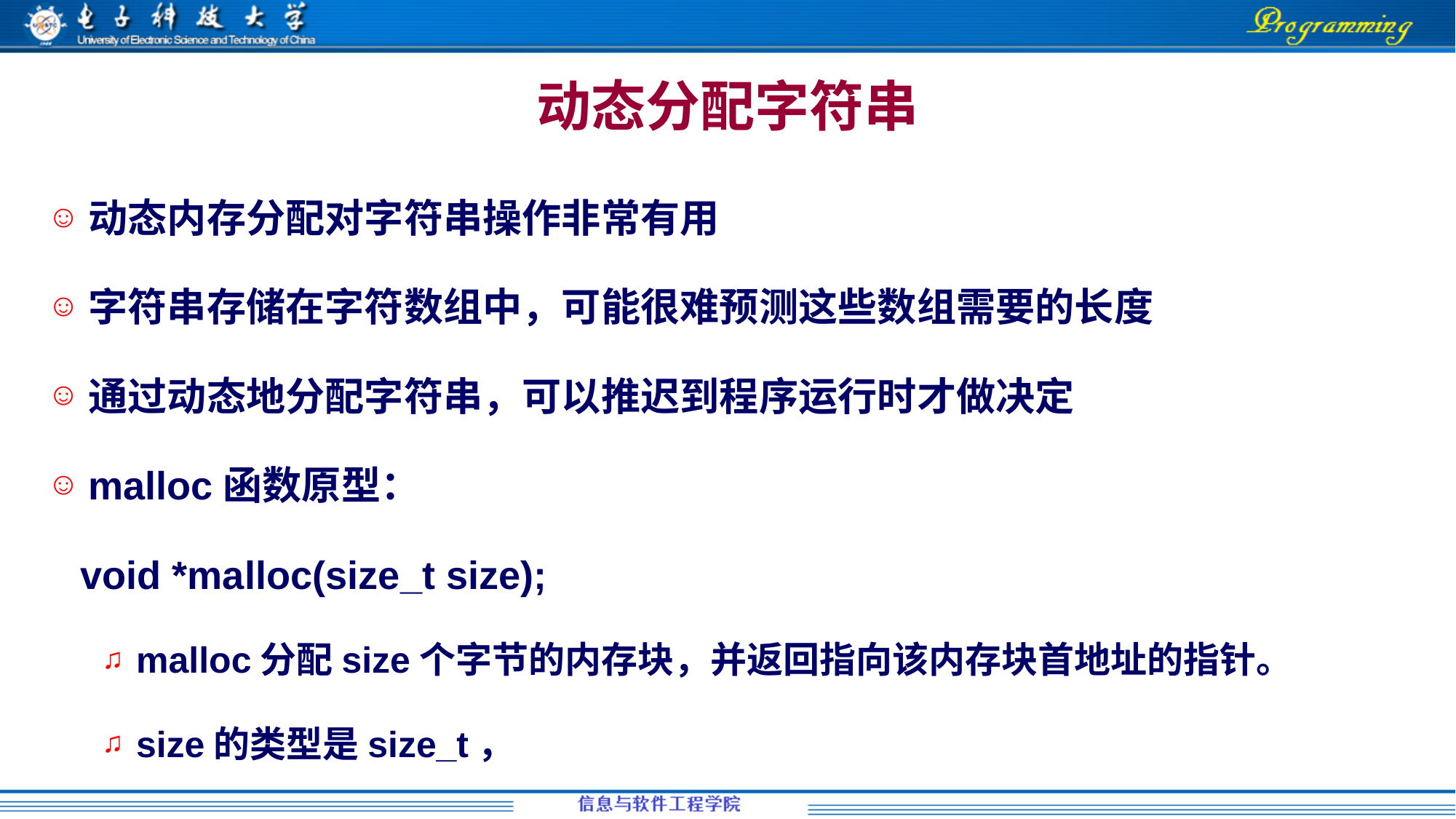

# 动态分配字符串
动态内存分配对字符串操作非常有用
字符串存储在字符数组中，可能很难预测这些数组需要的长度
通过动态地分配字符串，可以推迟到程序运行时才做决定
malloc函数原型：
   void *malloc(size_t size);
malloc分配size个字节的内存块，并返回指向该内存块首地址的指针。
size的类型是size_t，